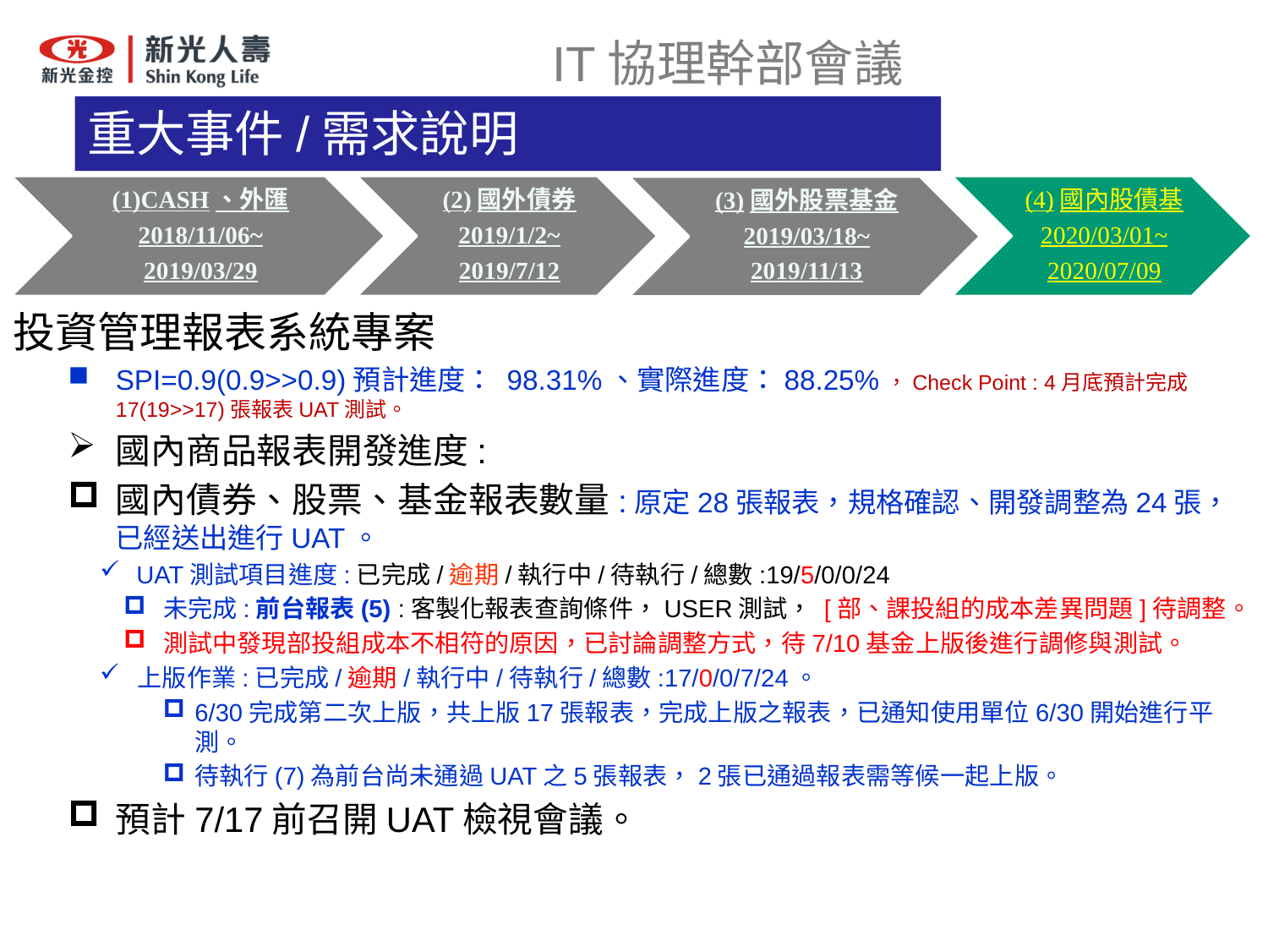

# 重大事件/需求說明
(1)CASH、外匯
2018/11/06~
2019/03/29
(2)國外債券
2019/1/2~
2019/7/12
(3)國外股票基金
2019/03/18~
2019/11/13
(4)國內股債基
2020/03/01~
2020/07/09
投資管理報表系統專案
SPI=0.9(0.9>>0.9)預計進度： 98.31%、實際進度：88.25%，Check Point : 4月底預計完成17(19>>17)張報表UAT測試。
國內商品報表開發進度:
國內債券、股票、基金報表數量:原定28張報表，規格確認、開發調整為24張，已經送出進行UAT。
UAT測試項目進度:已完成/逾期/執行中/待執行/總數:19/5/0/0/24
未完成:前台報表(5) :客製化報表查詢條件，USER測試， [部、課投組的成本差異問題]待調整。
測試中發現部投組成本不相符的原因，已討論調整方式，待7/10基金上版後進行調修與測試。
上版作業:已完成/逾期/執行中/待執行/總數:17/0/0/7/24。
6/30完成第二次上版，共上版17張報表，完成上版之報表，已通知使用單位6/30開始進行平測。
待執行(7)為前台尚未通過UAT之5張報表，2張已通過報表需等候一起上版。
預計7/17前召開UAT檢視會議。